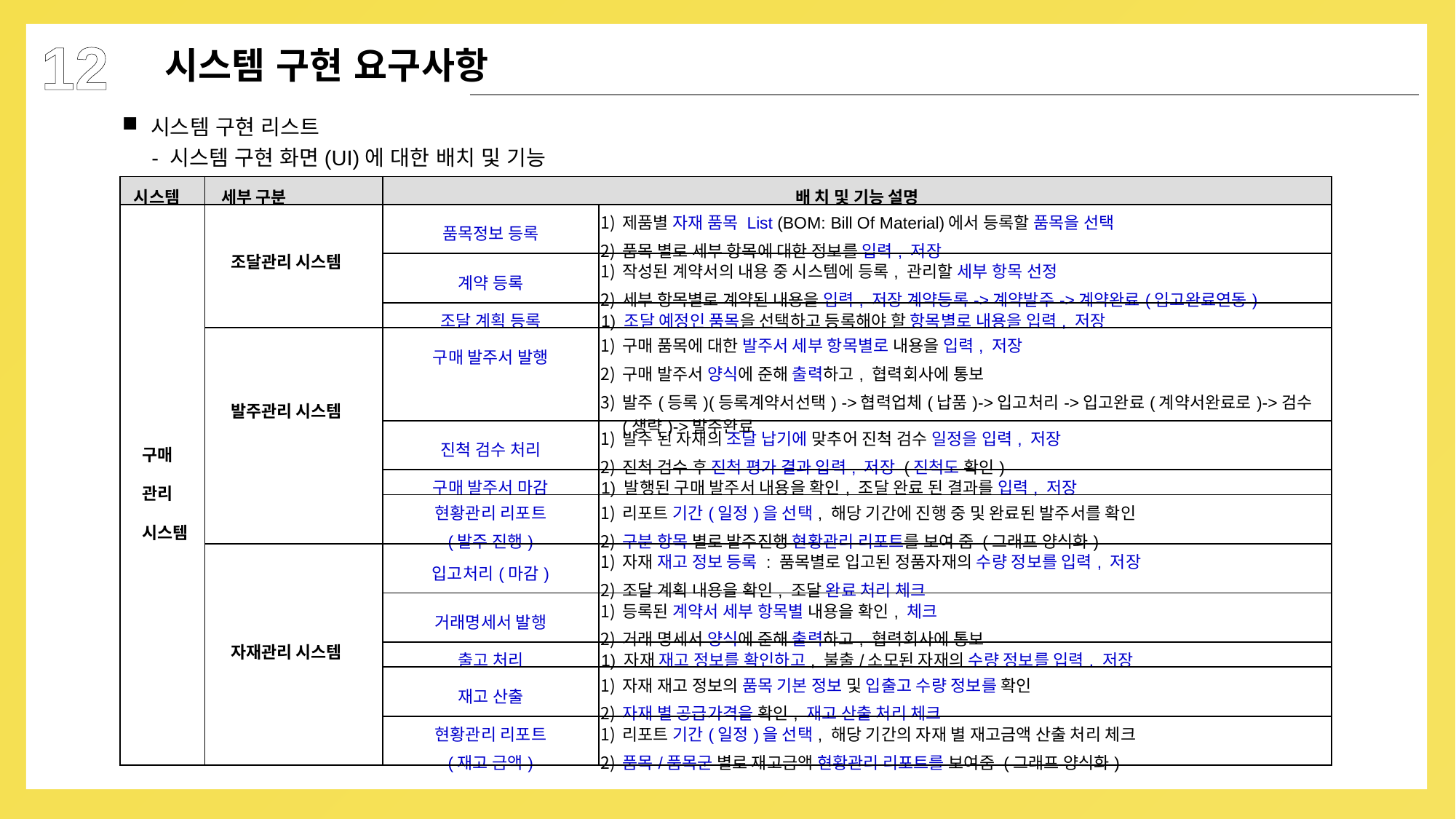

12

시스템 구현 요구사항
시스템 구현 리스트
- 시스템 구현 화면(UI)에 대한 배치 및 기능
| 시스템 | 세부 구분 | 배 치 및 기능 설명 |  |
| --- | --- | --- | --- |
| 구매 관리 시스템 | 조달관리 시스템 | 품목정보 등록 | 제품별 자재 품목 List (BOM: Bill Of Material)에서 등록할 품목을 선택 품목 별로 세부 항목에 대한 정보를 입력, 저장 |
|  |  | 계약 등록 | 작성된 계약서의 내용 중 시스템에 등록, 관리할 세부 항목 선정 세부 항목별로 계약된 내용을 입력, 저장 계약등록->계약발주->계약완료(입고완료연동) |
|  |  | 조달 계획 등록 | 1) 조달 예정인 품목을 선택하고 등록해야 할 항목별로 내용을 입력, 저장 |
|  | 발주관리 시스템 | 구매 발주서 발행 | 구매 품목에 대한 발주서 세부 항목별로 내용을 입력, 저장 구매 발주서 양식에 준해 출력하고, 협력회사에 통보 발주(등록)(등록계약서선택) ->협력업체(납품)->입고처리->입고완료(계약서완료로)->검수(생략)->발주완료 |
|  |  | 진척 검수 처리 | 발주 된 자재의 조달 납기에 맞추어 진척 검수 일정을 입력, 저장 진척 검수 후 진척 평가 결과 입력, 저장 (진척도 확인) |
|  |  | 구매 발주서 마감 | 1) 발행된 구매 발주서 내용을 확인, 조달 완료 된 결과를 입력, 저장 |
|  |  | 현황관리 리포트 (발주 진행) | 리포트 기간(일정)을 선택, 해당 기간에 진행 중 및 완료된 발주서를 확인 구분 항목 별로 발주진행 현황관리 리포트를 보여 줌 (그래프 양식화) |
|  | 자재관리 시스템 | 입고처리(마감) | 자재 재고 정보 등록 : 품목별로 입고된 정품자재의 수량 정보를 입력, 저장 조달 계획 내용을 확인, 조달 완료 처리 체크 |
|  |  | 거래명세서 발행 | 등록된 계약서 세부 항목별 내용을 확인, 체크 거래 명세서 양식에 준해 출력하고, 협력회사에 통보 |
|  |  | 출고 처리 | 1) 자재 재고 정보를 확인하고, 불출/소모된 자재의 수량 정보를 입력. 저장 |
|  |  | 재고 산출 | 자재 재고 정보의 품목 기본 정보 및 입출고 수량 정보를 확인 자재 별 공급가격을 확인, 재고 산출 처리 체크 |
|  |  | 현황관리 리포트 (재고 금액) | 리포트 기간(일정)을 선택, 해당 기간의 자재 별 재고금액 산출 처리 체크 품목/품목군 별로 재고금액 현황관리 리포트를 보여줌 (그래프 양식화) |